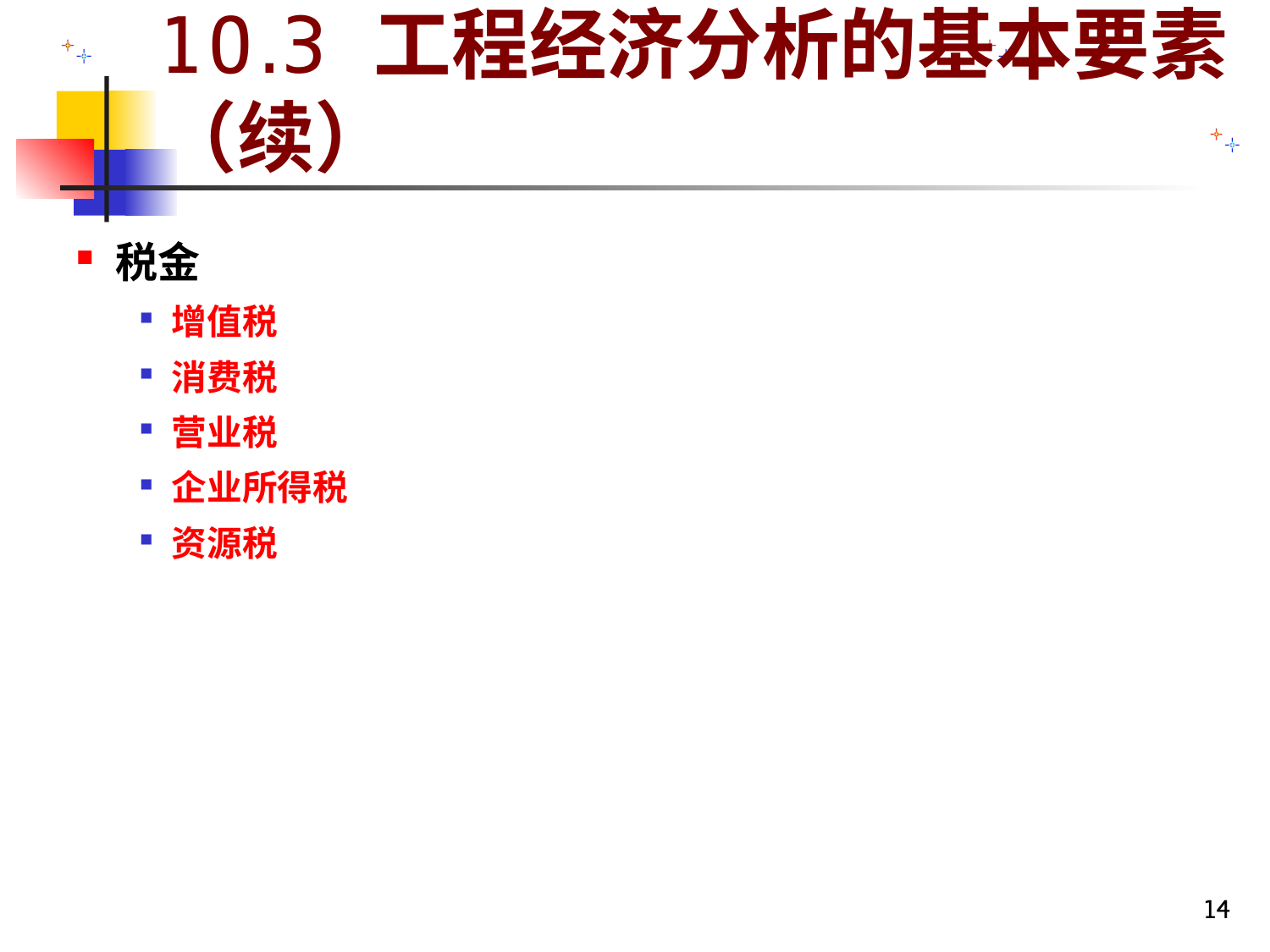

# 10.3 工程经济分析的基本要素（续）
税金
增值税
消费税
营业税
企业所得税
资源税
14